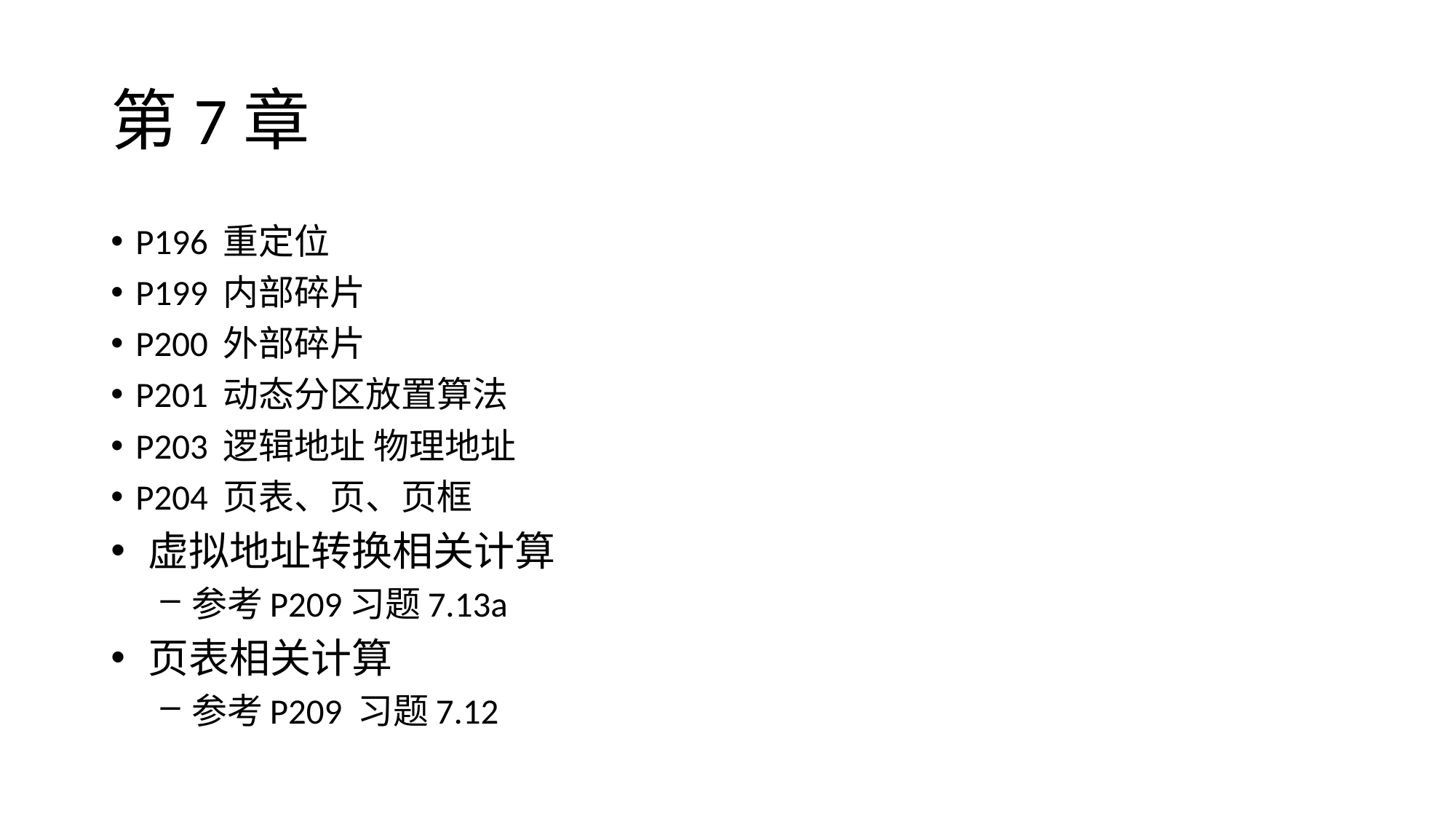

# 第7章
P196 重定位
P199 内部碎片
P200 外部碎片
P201 动态分区放置算法
P203 逻辑地址 物理地址
P204 页表、页、页框
虚拟地址转换相关计算
参考P209习题7.13a
页表相关计算
参考P209 习题7.12